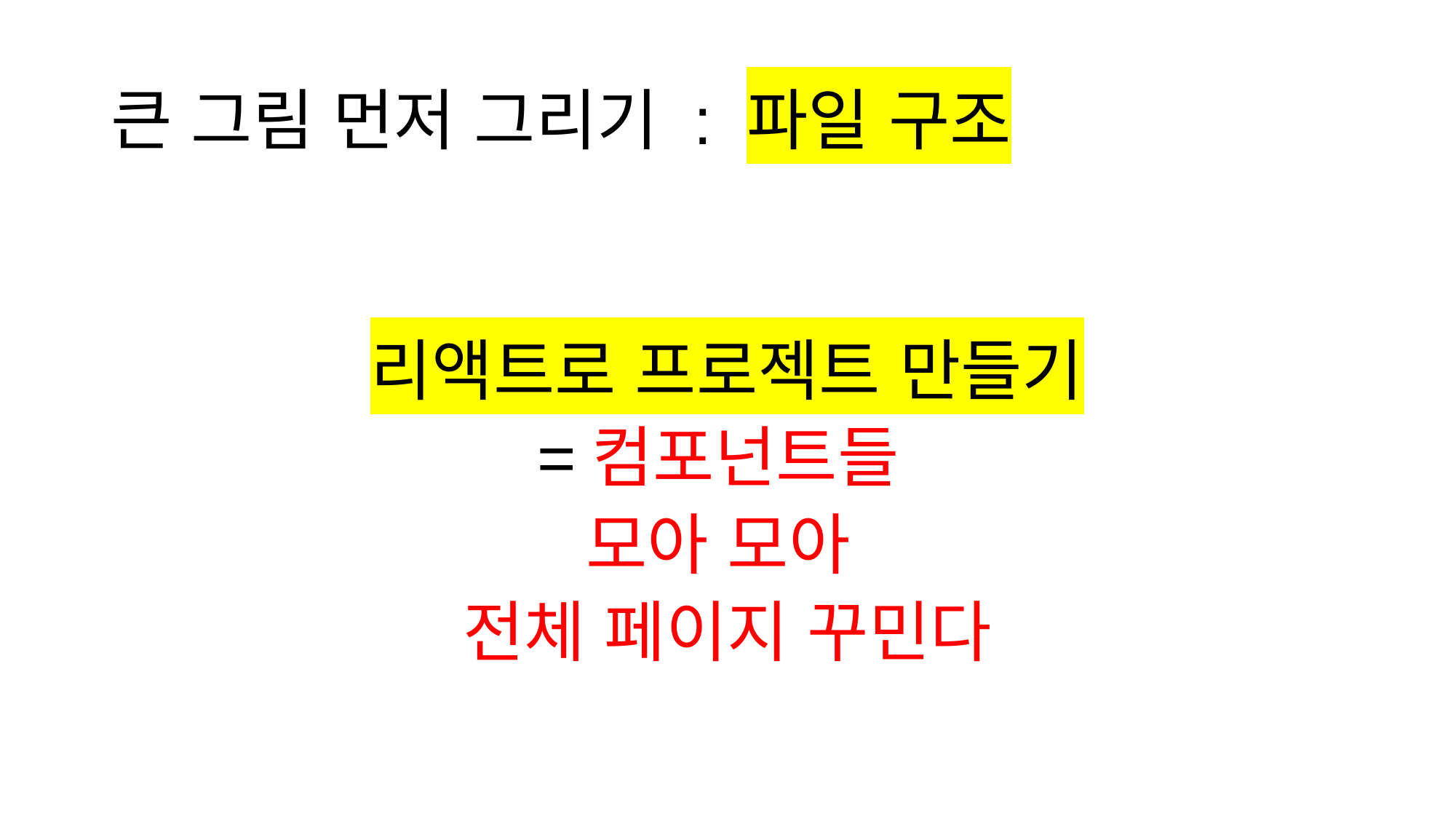

# 큰 그림 먼저 그리기 : 파일 구조

리액트로 프로젝트 만들기
=컴포넌트들
모아 모아
전체 페이지 꾸민다